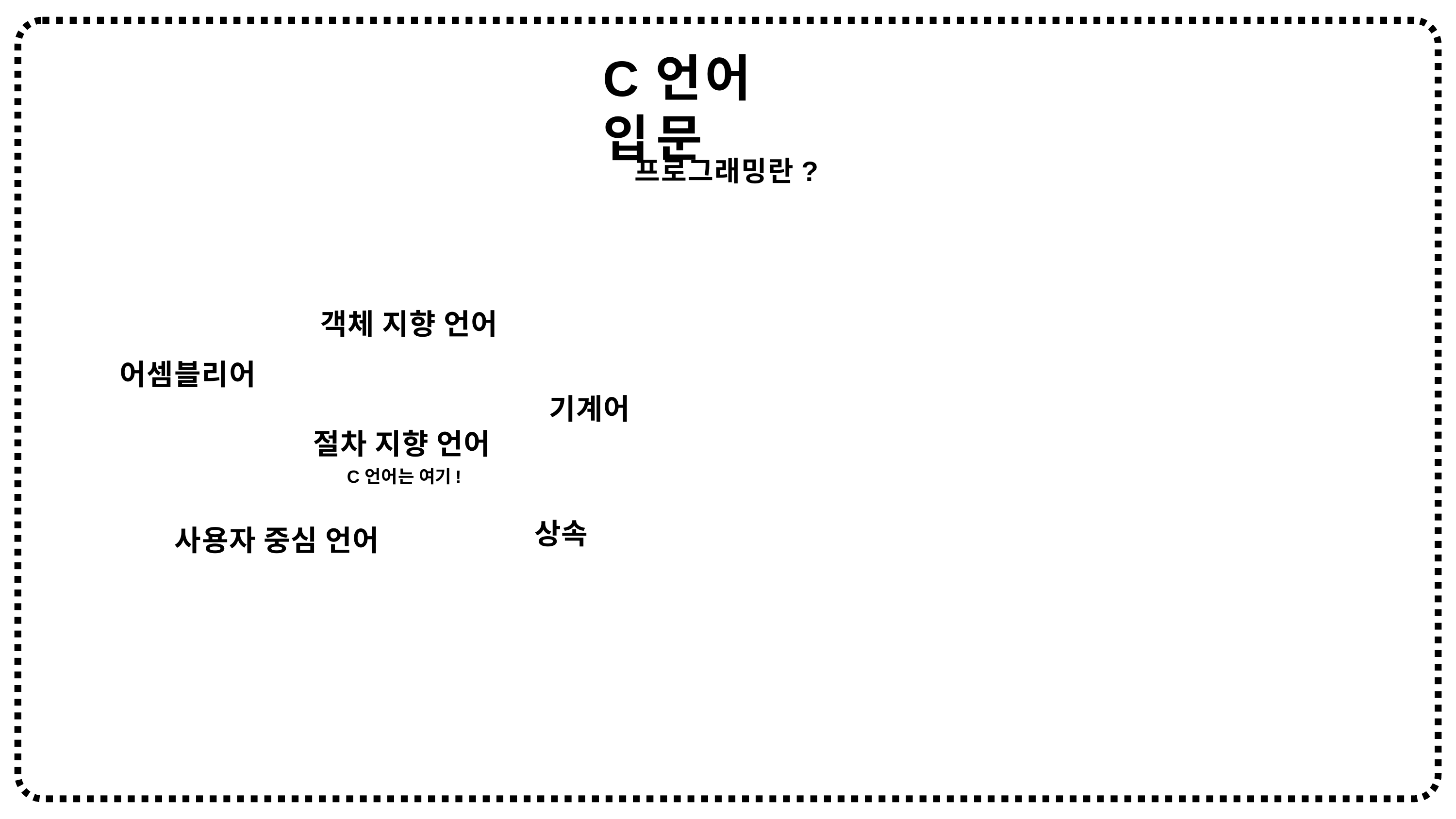

# C언어 입문
프로그래밍란?
객체 지향 언어
어셈블리어
기계어
절차 지향 언어
C언어는 여기!
상속
사용자 중심 언어